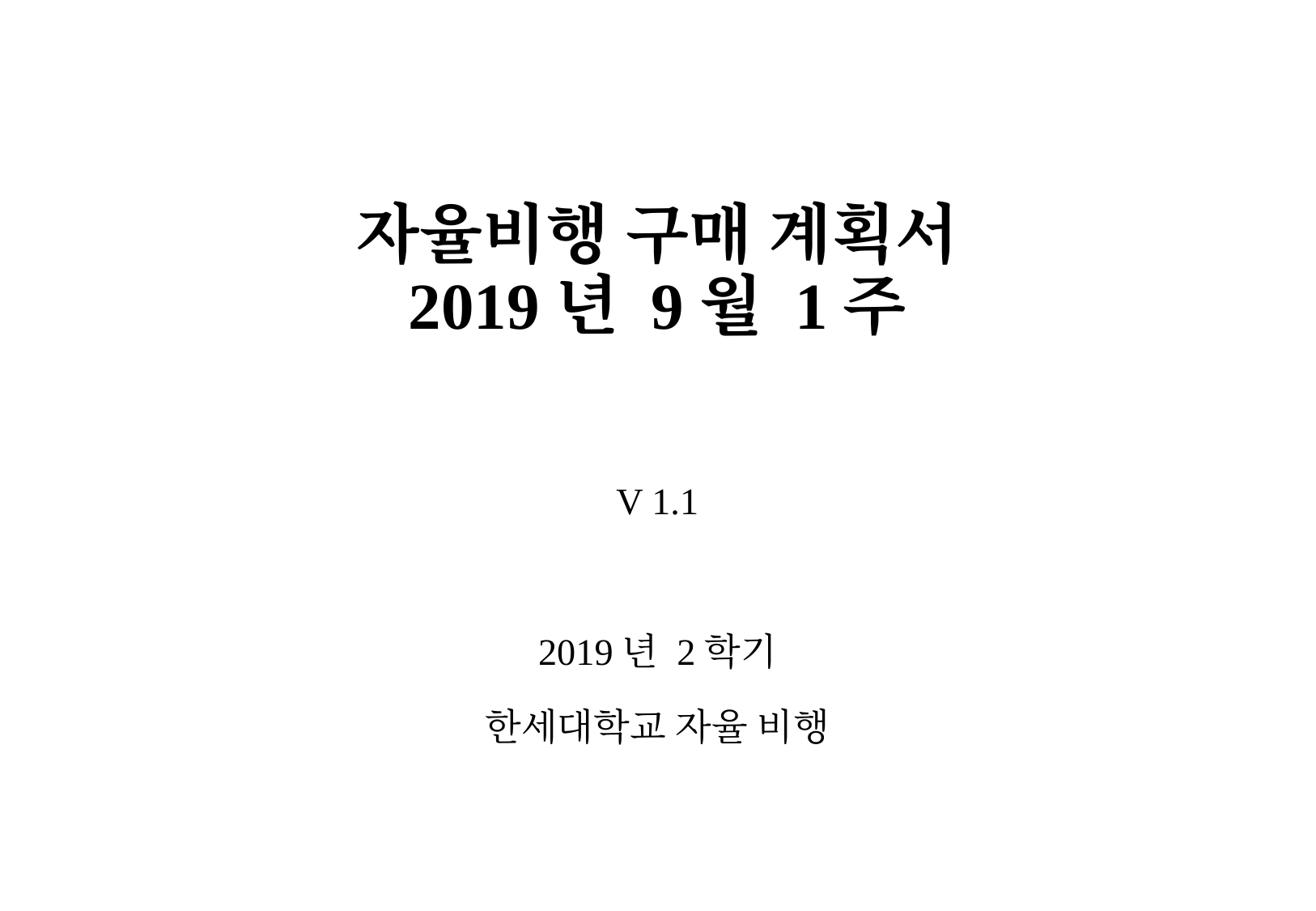

# 자율비행 구매 계획서 2019년 9월 1주
V 1.1

2019년 2학기
한세대학교 자율 비행